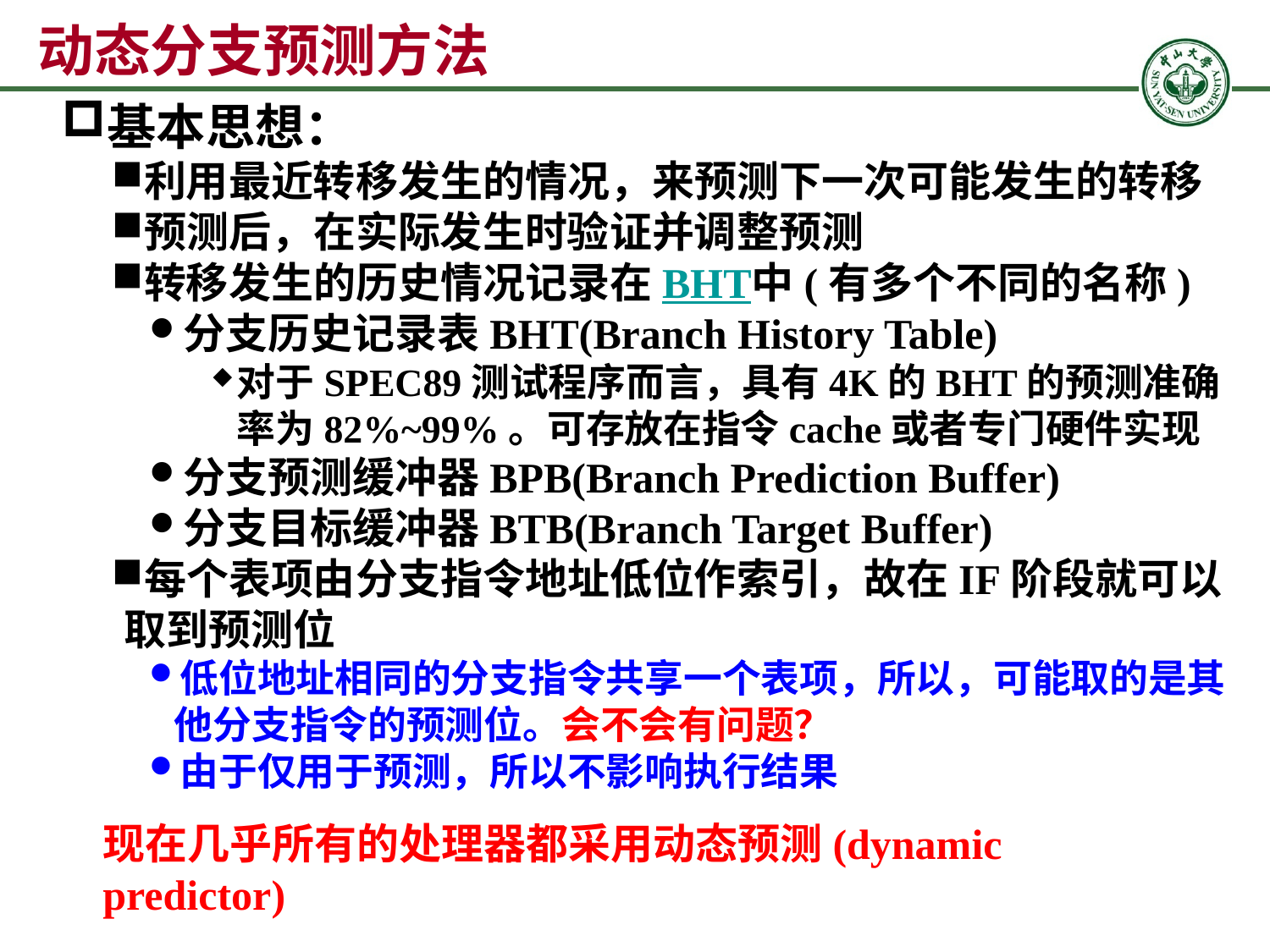

# 动态分支预测方法
基本思想：
利用最近转移发生的情况，来预测下一次可能发生的转移
预测后，在实际发生时验证并调整预测
转移发生的历史情况记录在BHT中(有多个不同的名称)
分支历史记录表BHT(Branch History Table)
对于SPEC89测试程序而言，具有4K的BHT的预测准确率为82%~99%。可存放在指令cache或者专门硬件实现
分支预测缓冲器BPB(Branch Prediction Buffer)
分支目标缓冲器BTB(Branch Target Buffer)
每个表项由分支指令地址低位作索引，故在IF阶段就可以取到预测位
低位地址相同的分支指令共享一个表项，所以，可能取的是其他分支指令的预测位。会不会有问题？
由于仅用于预测，所以不影响执行结果
现在几乎所有的处理器都采用动态预测(dynamic predictor)